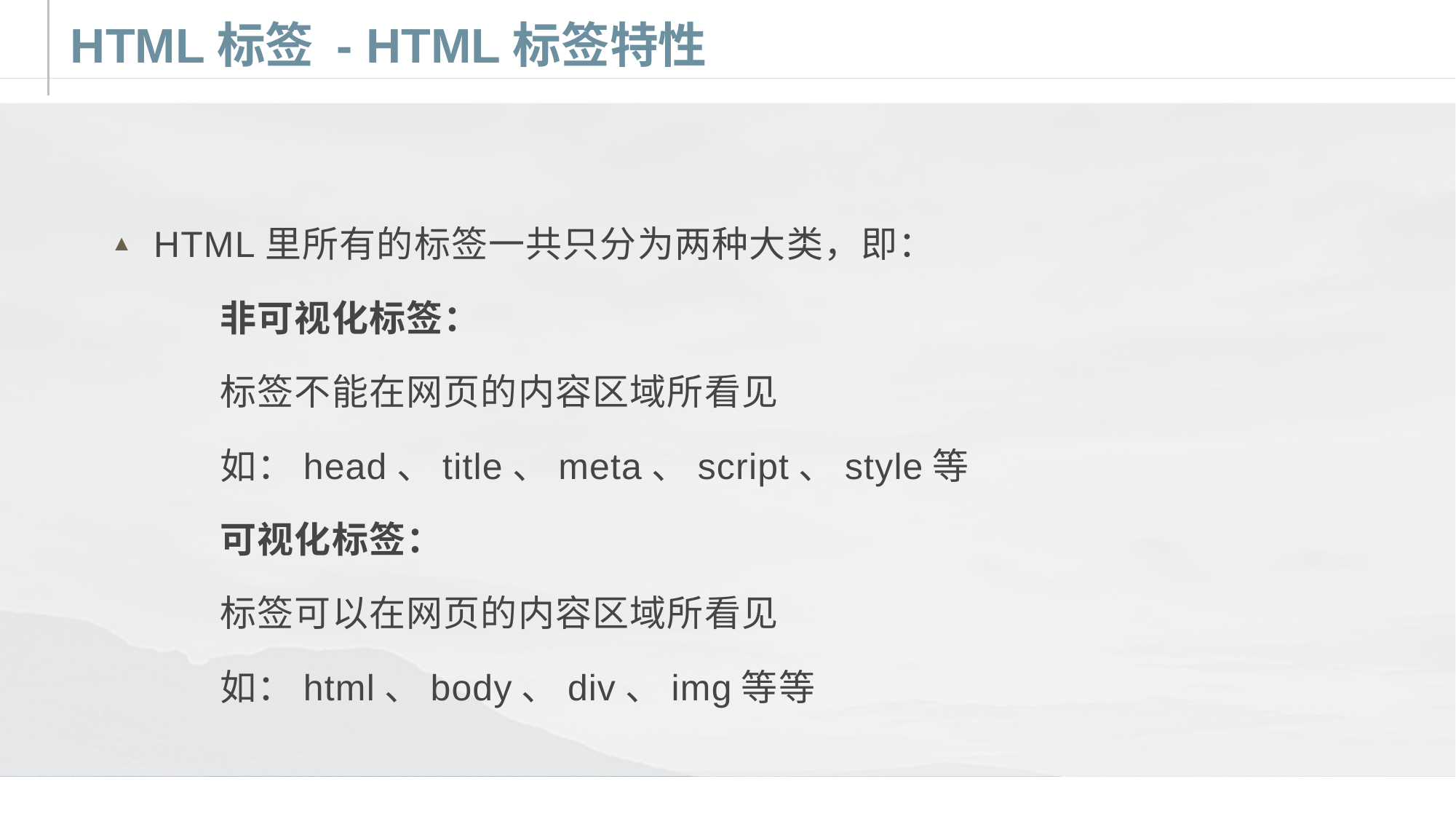

# HTML标签 - HTML标签特性
HTML里所有的标签一共只分为两种大类，即：
	非可视化标签：
	标签不能在网页的内容区域所看见
	如：head、title、meta、script、style等
	可视化标签：
	标签可以在网页的内容区域所看见
	如：html、body、div、img等等